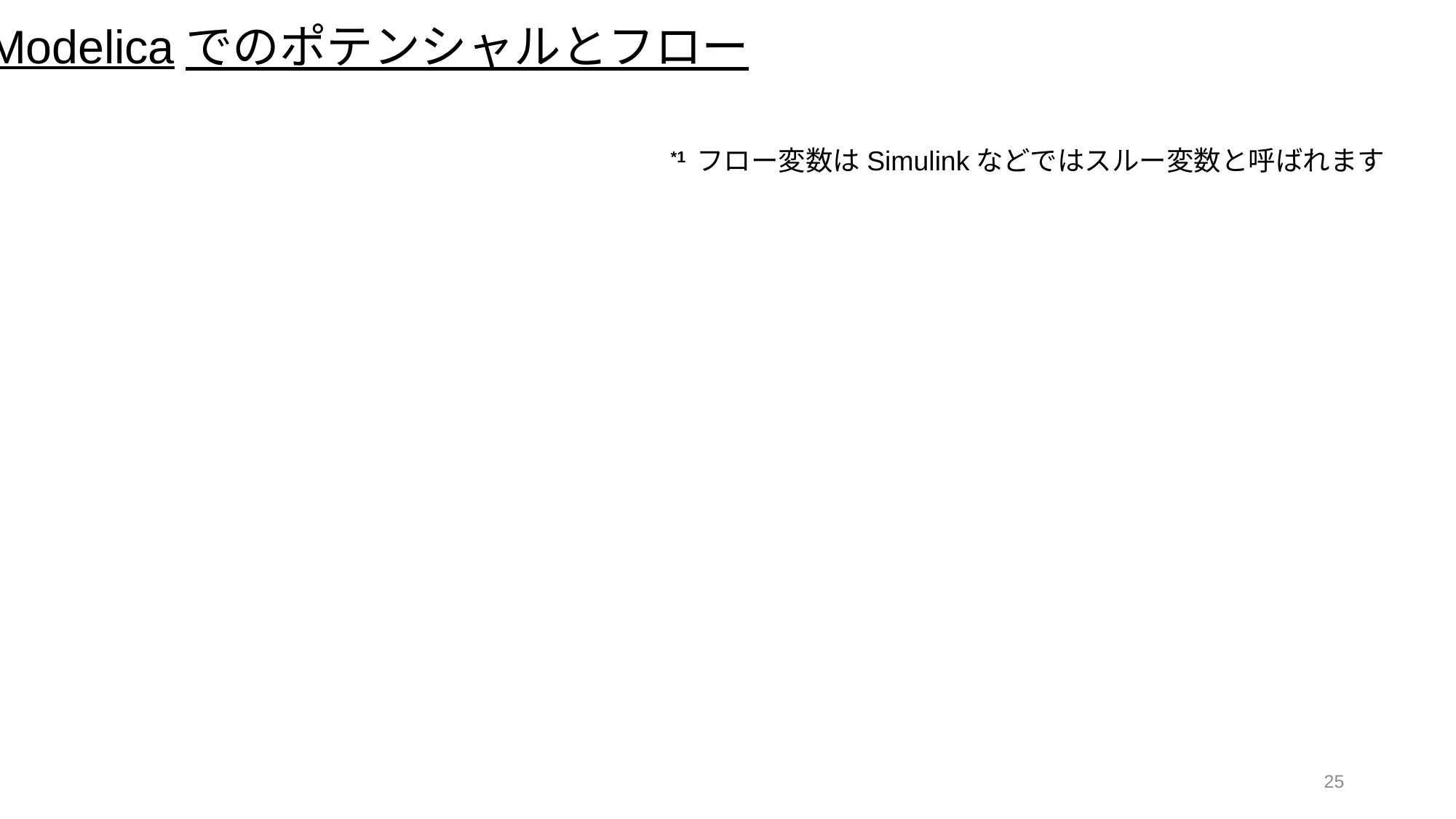

Modelicaでのポテンシャルとフロー
*1 フロー変数はSimulinkなどではスルー変数と呼ばれます
25